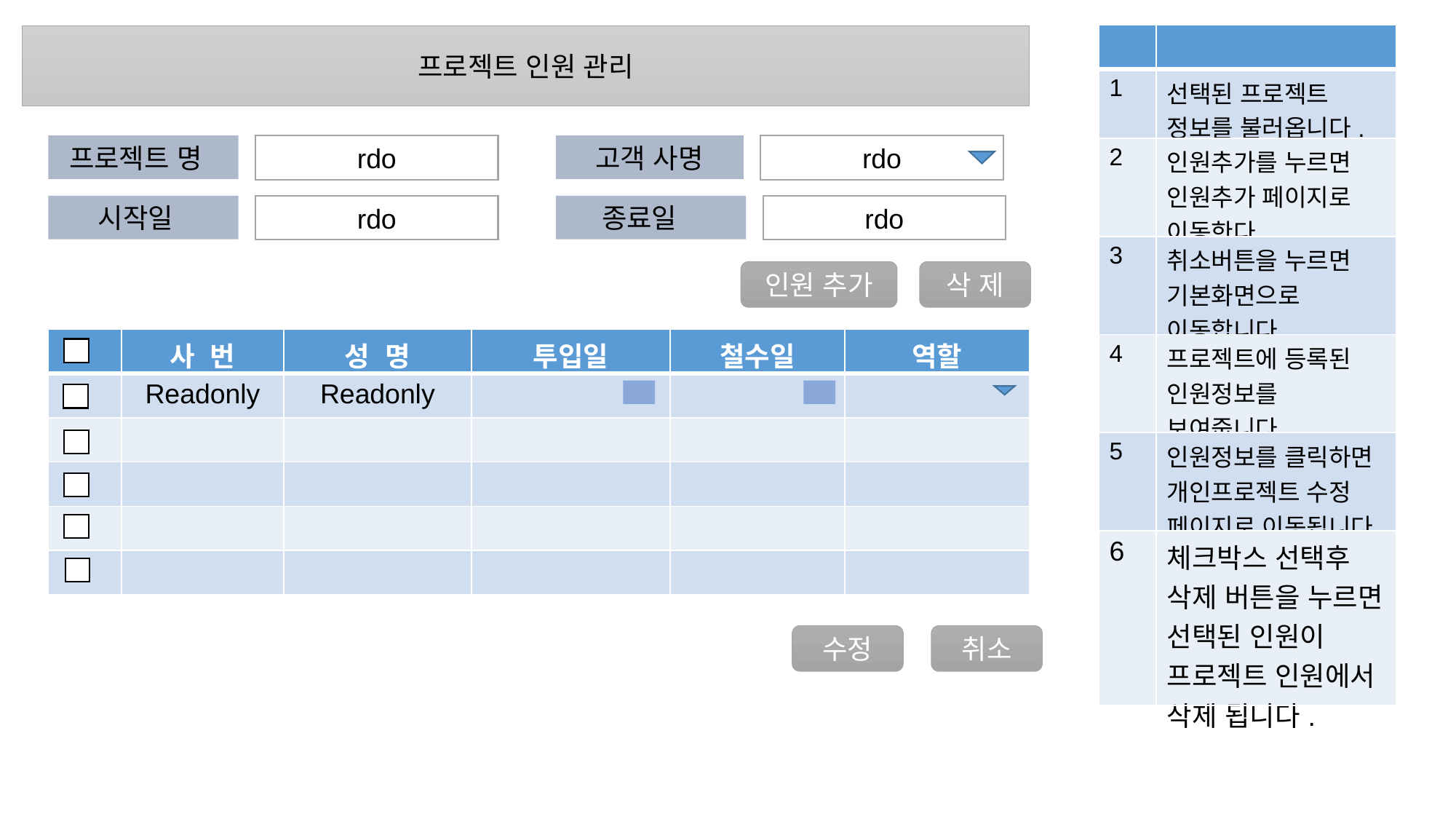

|  |  |
| --- | --- |
| 1 | 선택된 프로젝트 정보를 불러옵니다. |
| 2 | 인원추가를 누르면 인원추가 페이지로 이동한다 |
| 3 | 취소버튼을 누르면 기본화면으로 이동합니다. |
| 4 | 프로젝트에 등록된 인원정보를 보여줍니다. |
| 5 | 인원정보를 클릭하면 개인프로젝트 수정 페이지로 이동됩니다. |
| 6 | 체크박스 선택후 삭제 버튼을 누르면 선택된 인원이 프로젝트 인원에서 삭제 됩니다. |
프로젝트 인원 관리
고객 사명
rdo
프로젝트 명
rdo

종료일
rdo
시작일
rdo
인원 추가
삭 제
|  | 사 번 | 성 명 | 투입일 | 철수일 | 역할 |
| --- | --- | --- | --- | --- | --- |
|  | Readonly | Readonly |  |  |  |
|  |  |  |  |  |  |
|  |  |  |  |  |  |
|  |  |  |  |  |  |
|  |  |  |  |  |  |

수정
취소